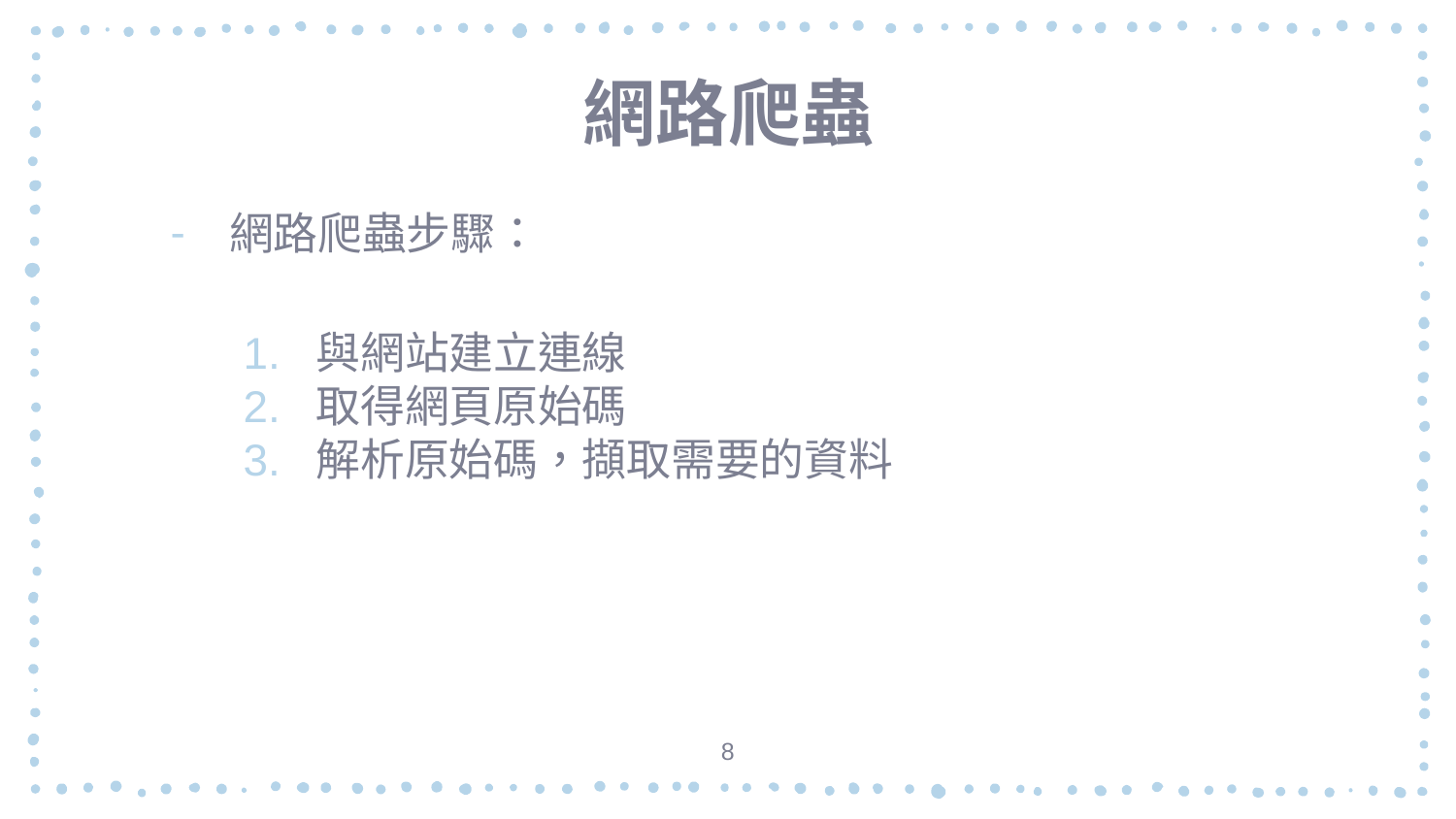

# 網路爬蟲
網路爬蟲步驟：

與網站建立連線
取得網頁原始碼
解析原始碼，擷取需要的資料

8